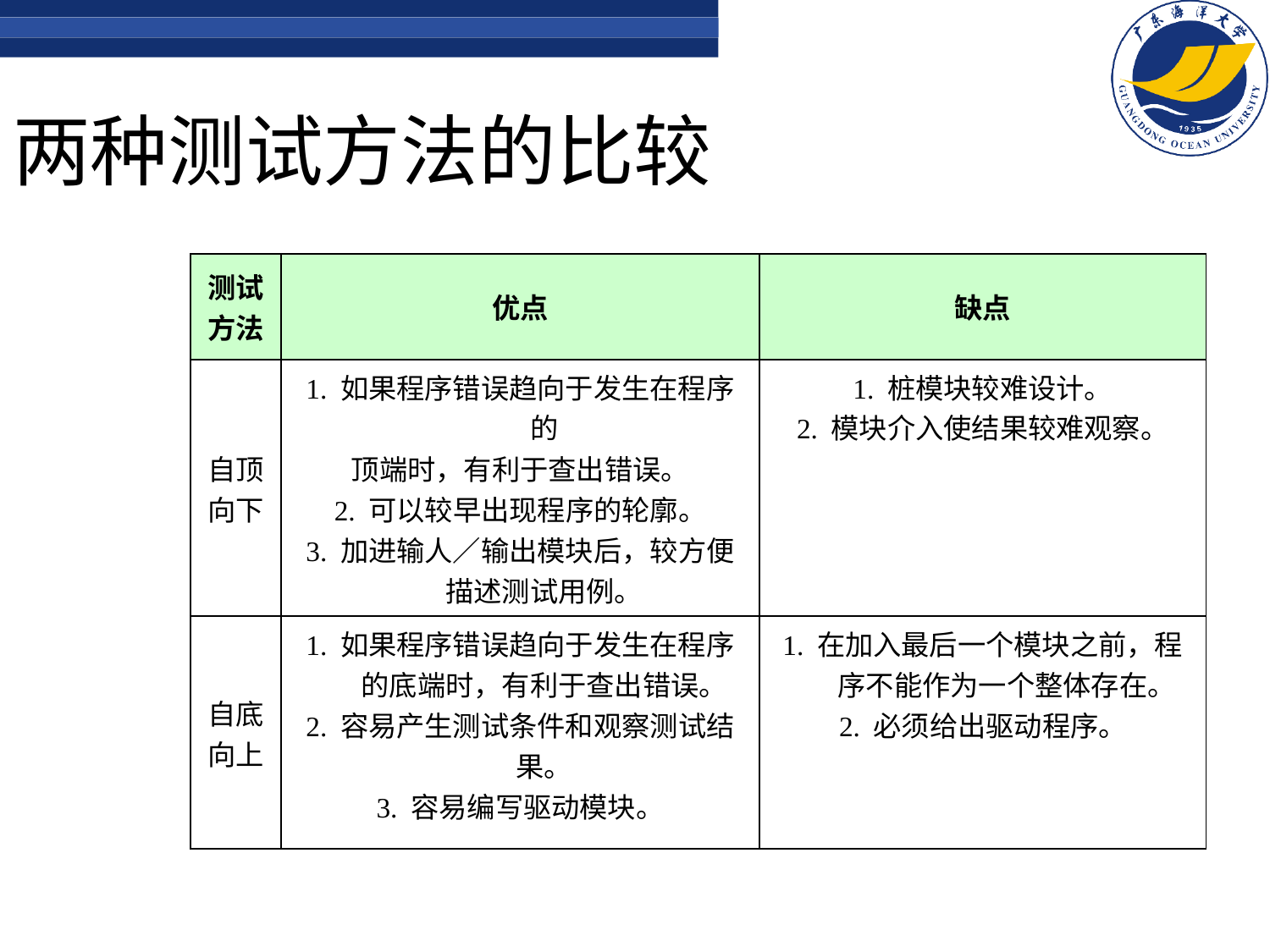

# 两种测试方法的比较
| 测试 方法 | 优点 | 缺点 |
| --- | --- | --- |
| 自顶 向下 | 1. 如果程序错误趋向于发生在程序的 顶端时，有利于查出错误。 2. 可以较早出现程序的轮廓。 3. 加进输人／输出模块后，较方便描述测试用例。 | 1. 桩模块较难设计。 2. 模块介入使结果较难观察。 |
| 自底 向上 | 1. 如果程序错误趋向于发生在程序的底端时，有利于查出错误。 2. 容易产生测试条件和观察测试结果。 3. 容易编写驱动模块。 | 1. 在加入最后一个模块之前，程序不能作为一个整体存在。 2. 必须给出驱动程序。 |
14